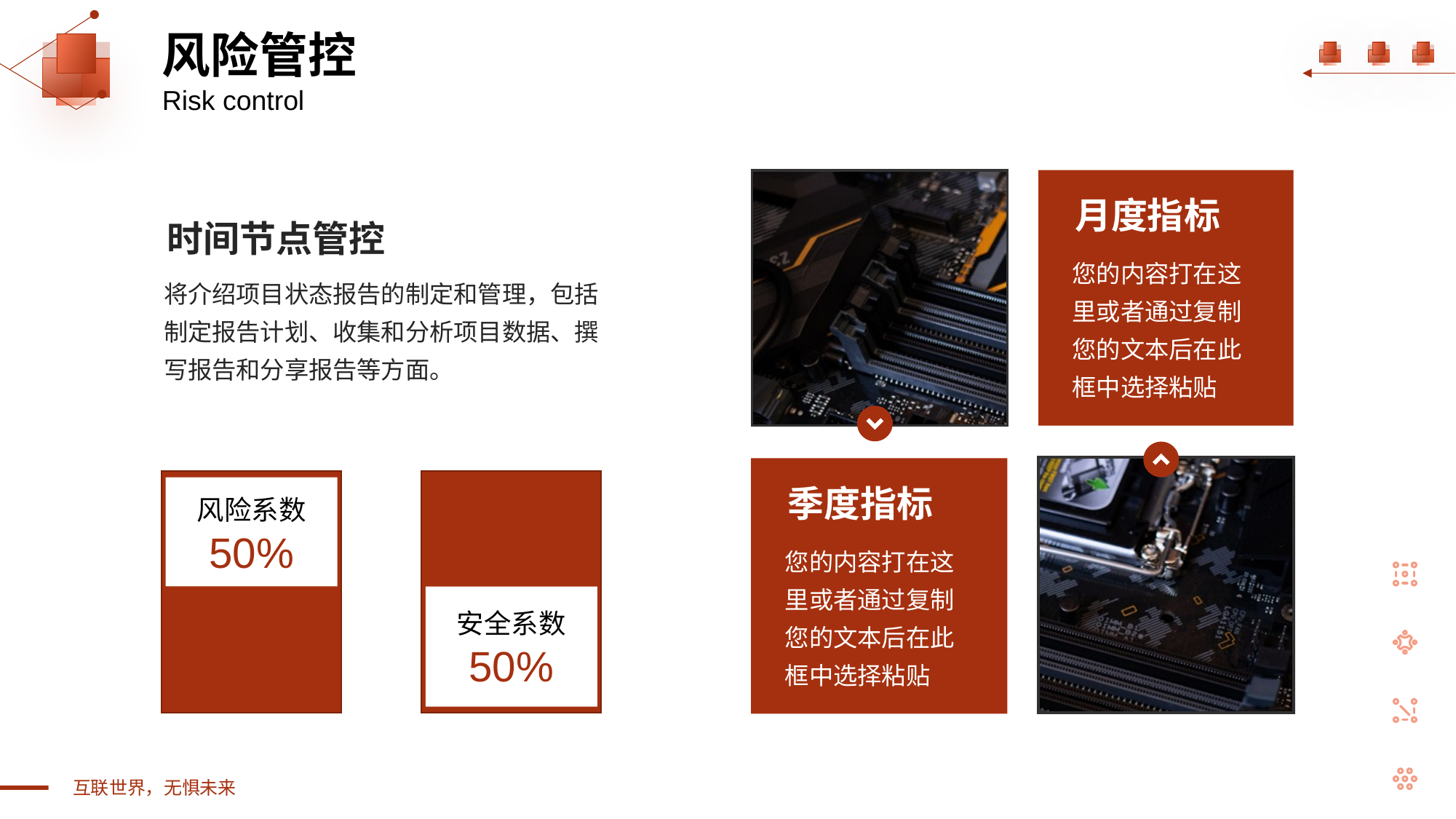

风险管控
Risk control

月度指标
时间节点管控
您的内容打在这里或者通过复制您的文本后在此框中选择粘贴
将介绍项目状态报告的制定和管理，包括制定报告计划、收集和分析项目数据、撰写报告和分享报告等方面。

季度指标
风险系数
50%
您的内容打在这里或者通过复制您的文本后在此框中选择粘贴

安全系数
50%